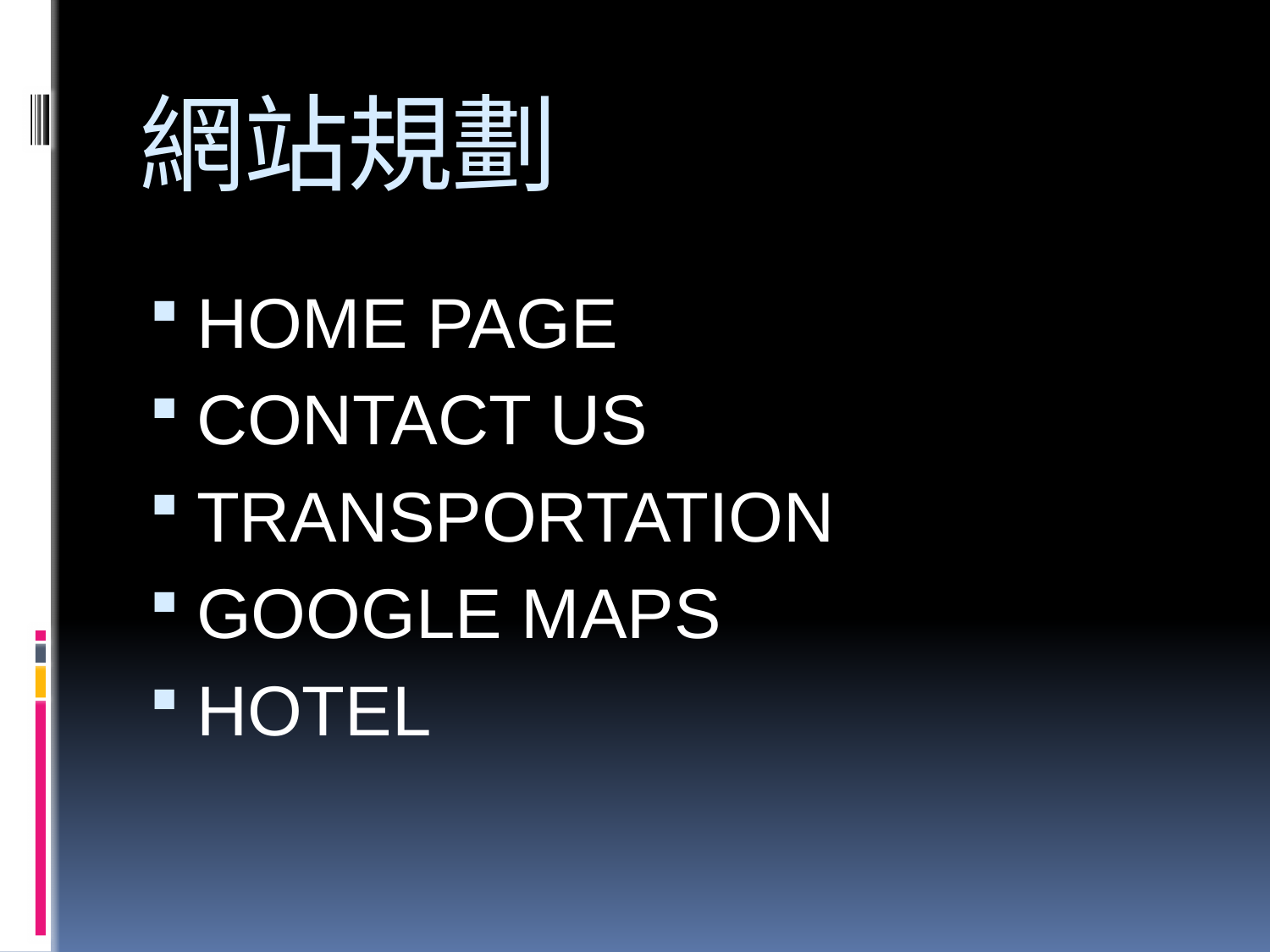

# 網站規劃
HOME PAGE
CONTACT US
TRANSPORTATION
GOOGLE MAPS
HOTEL